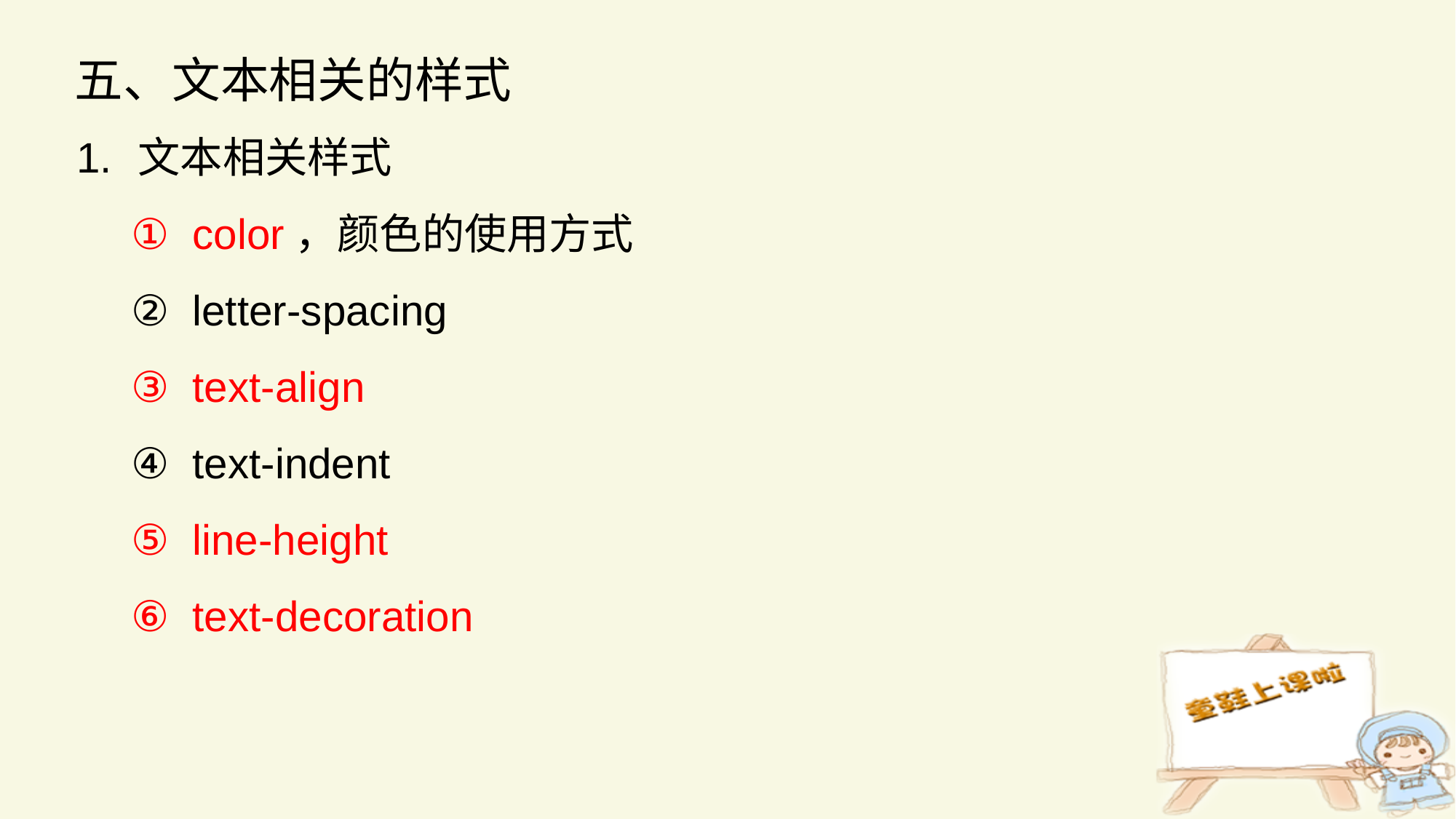

五、文本相关的样式
文本相关样式
color，颜色的使用方式
letter-spacing
text-align
text-indent
line-height
text-decoration